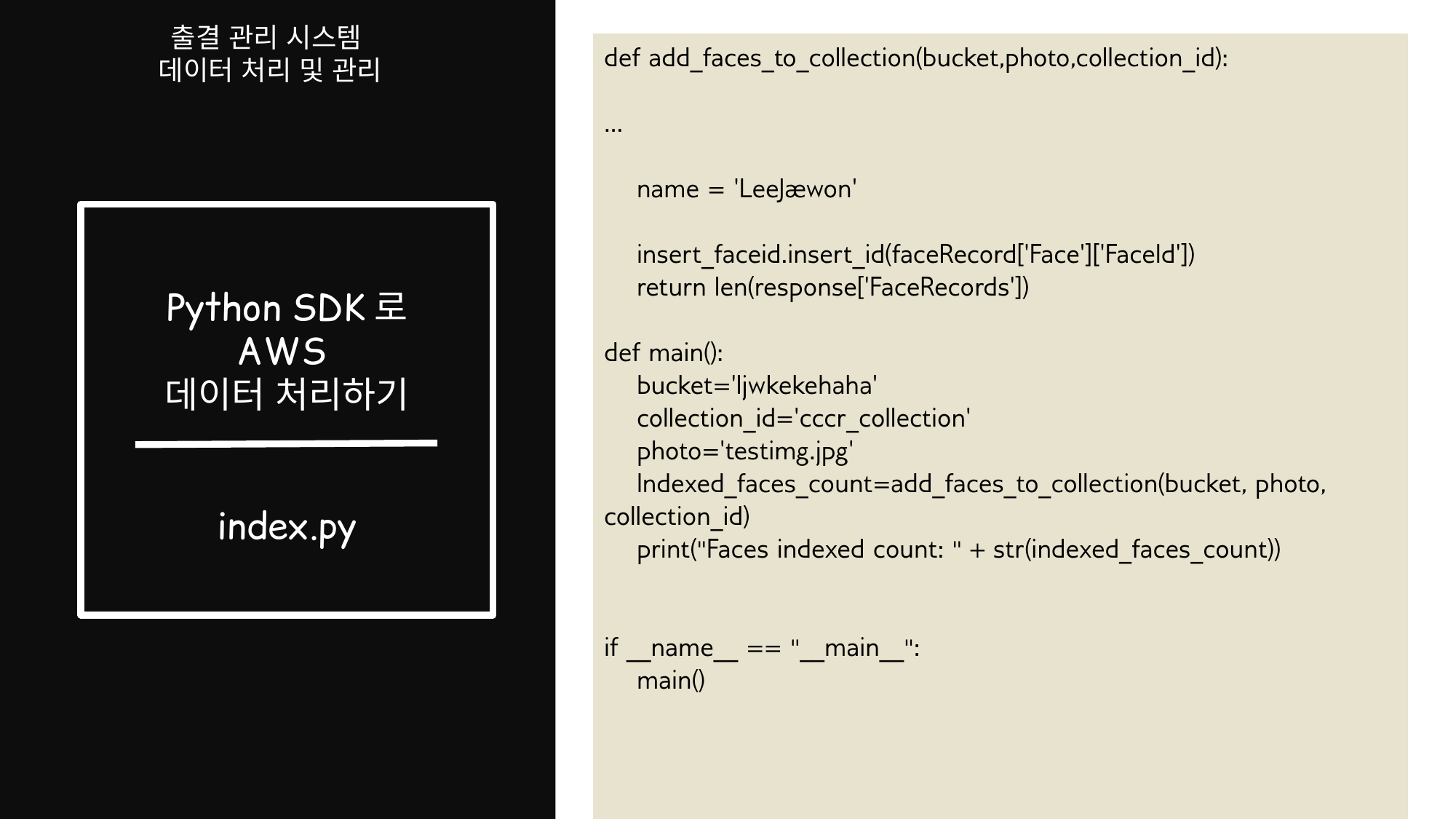

6)

출결 관리 시스템
데이터 처리 및 관리

def add_faces_to_collection(bucket,photo,collection_id):

…

    name = 'LeeJaewon'

    insert_faceid.insert_id(faceRecord['Face']['FaceId'])
    return len(response['FaceRecords'])

def main():
    bucket='ljwkekehaha'
    collection_id='cccr_collection'
    photo='testimg.jpg'
    Indexed_faces_count=add_faces_to_collection(bucket, photo, collection_id)
    print("Faces indexed count: " + str(indexed_faces_count))

if __name__ == "__main__":
    main()

Python SDK로
AWS
데이터 처리하기

index.py